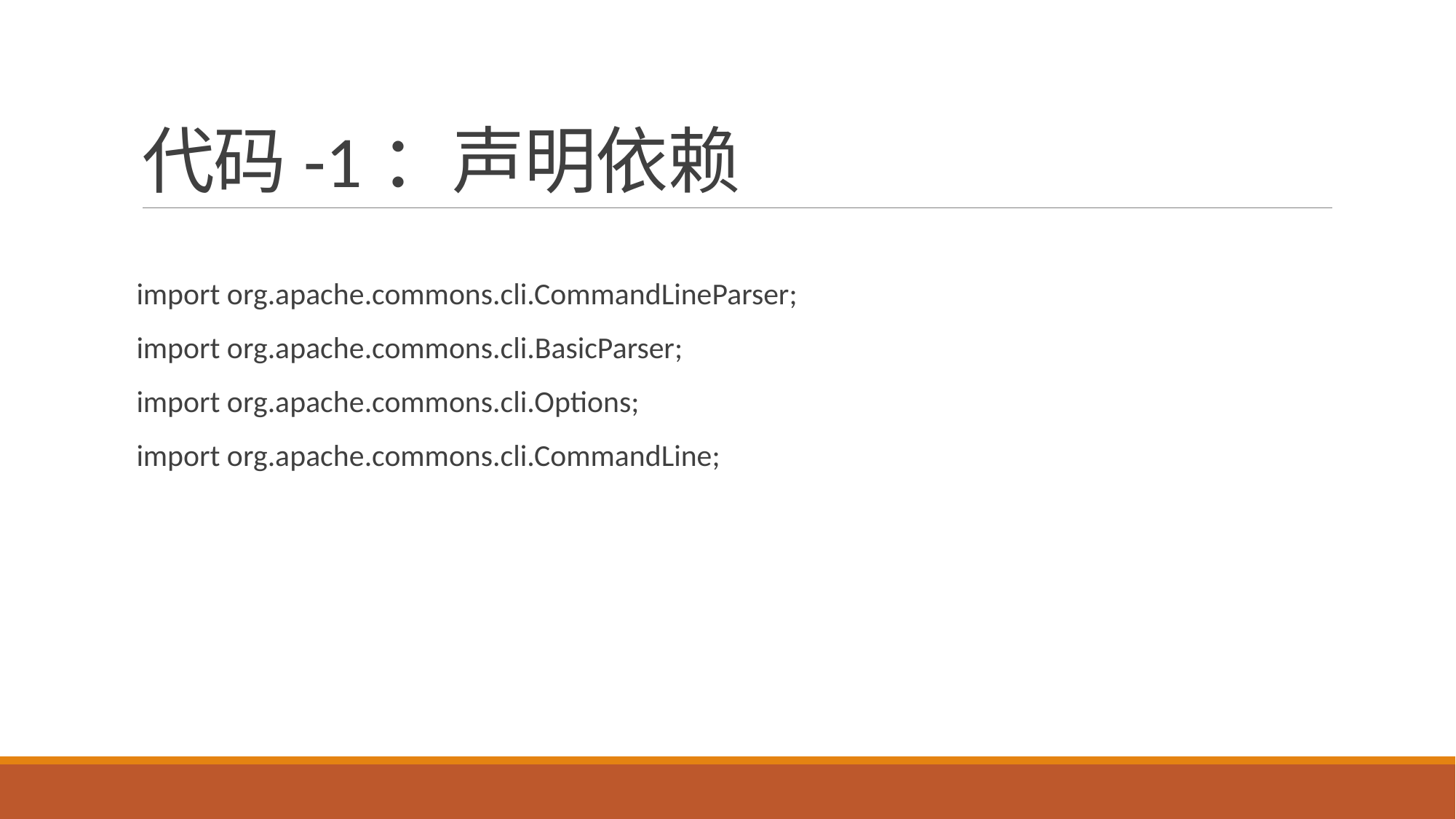

# 代码-1：声明依赖

import org.apache.commons.cli.CommandLineParser;
import org.apache.commons.cli.BasicParser;
import org.apache.commons.cli.Options;
import org.apache.commons.cli.CommandLine;